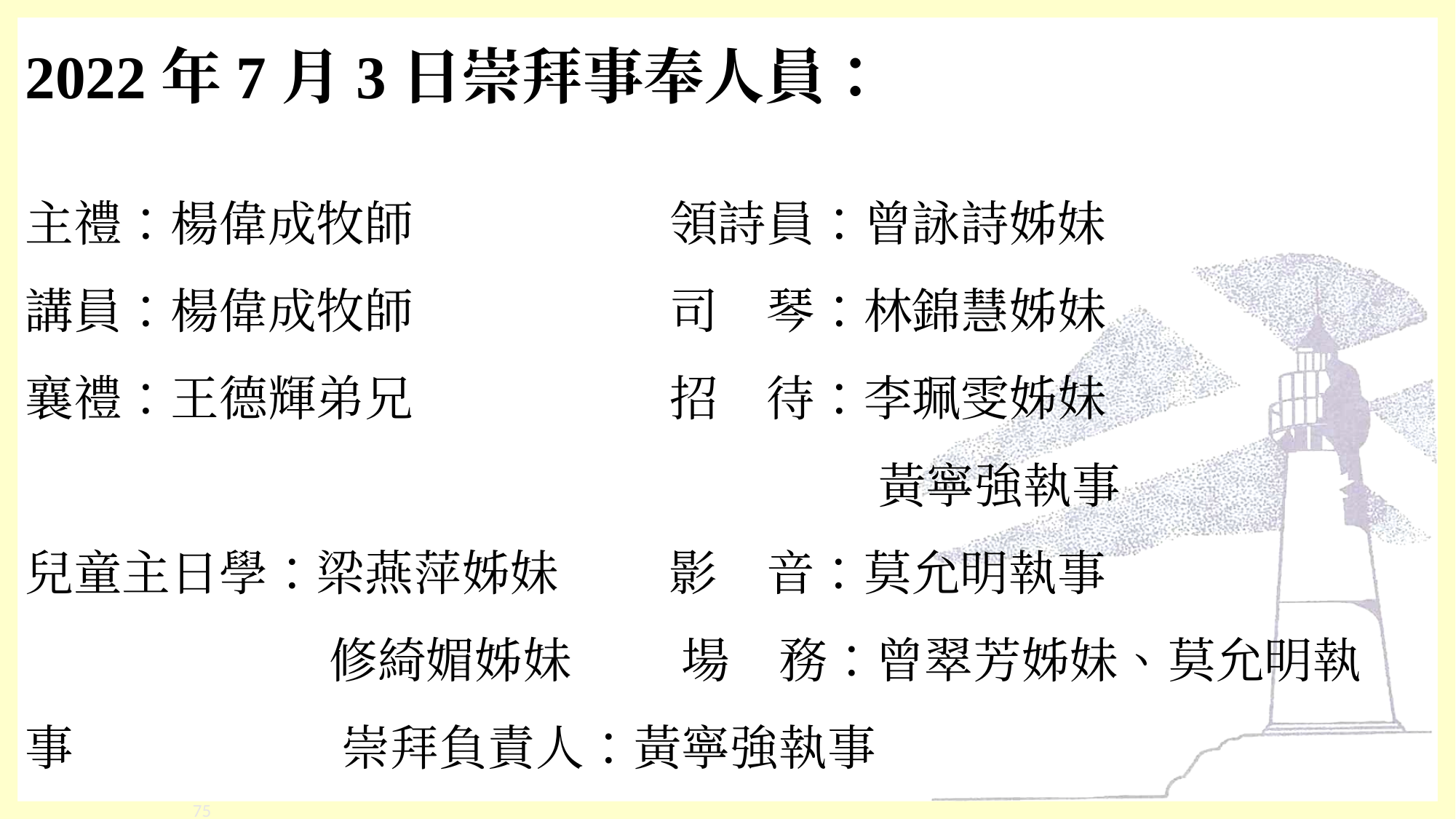

# 2022年7月3日崇拜事奉人員：
主禮：楊偉成牧師                     領詩員：曾詠詩姊妹
講員：楊偉成牧師                     司    琴：林錦慧姊妹
襄禮：王德輝弟兄                     招    待：李珮雯姊妹
                                                                     黃寧強執事
兒童主日學：梁燕萍姊妹         影    音：莫允明執事
                        修綺媚姊妹         場    務：曾翠芳姊妹、莫允明執事                      崇拜負責人：黃寧強執事
75